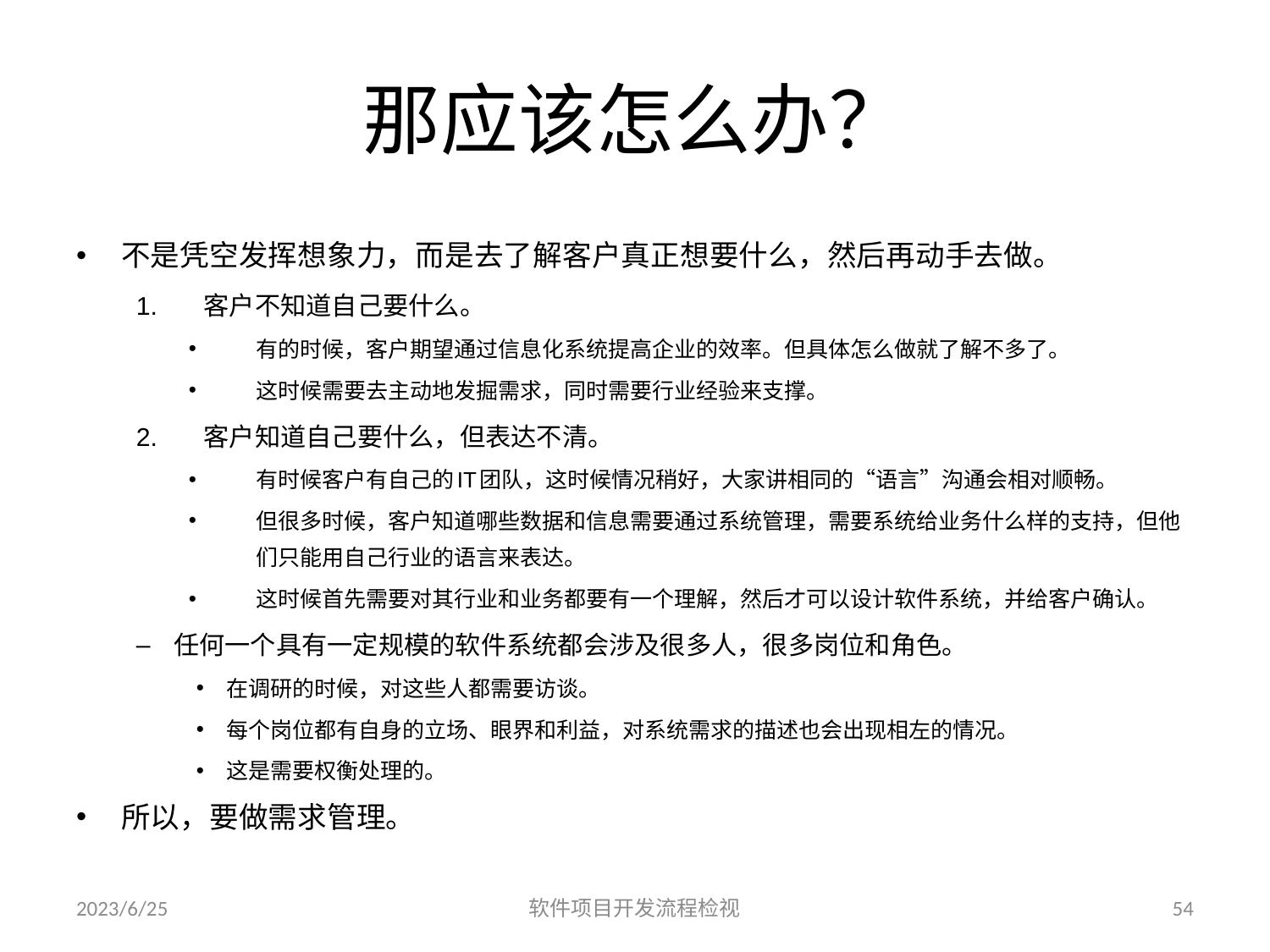

# 那应该怎么办？
不是凭空发挥想象力，而是去了解客户真正想要什么，然后再动手去做。
客户不知道自己要什么。
有的时候，客户期望通过信息化系统提高企业的效率。但具体怎么做就了解不多了。
这时候需要去主动地发掘需求，同时需要行业经验来支撑。
客户知道自己要什么，但表达不清。
有时候客户有自己的IT团队，这时候情况稍好，大家讲相同的“语言”沟通会相对顺畅。
但很多时候，客户知道哪些数据和信息需要通过系统管理，需要系统给业务什么样的支持，但他们只能用自己行业的语言来表达。
这时候首先需要对其行业和业务都要有一个理解，然后才可以设计软件系统，并给客户确认。
任何一个具有一定规模的软件系统都会涉及很多人，很多岗位和角色。
在调研的时候，对这些人都需要访谈。
每个岗位都有自身的立场、眼界和利益，对系统需求的描述也会出现相左的情况。
这是需要权衡处理的。
所以，要做需求管理。

2023/6/25
软件项目开发流程检视
54